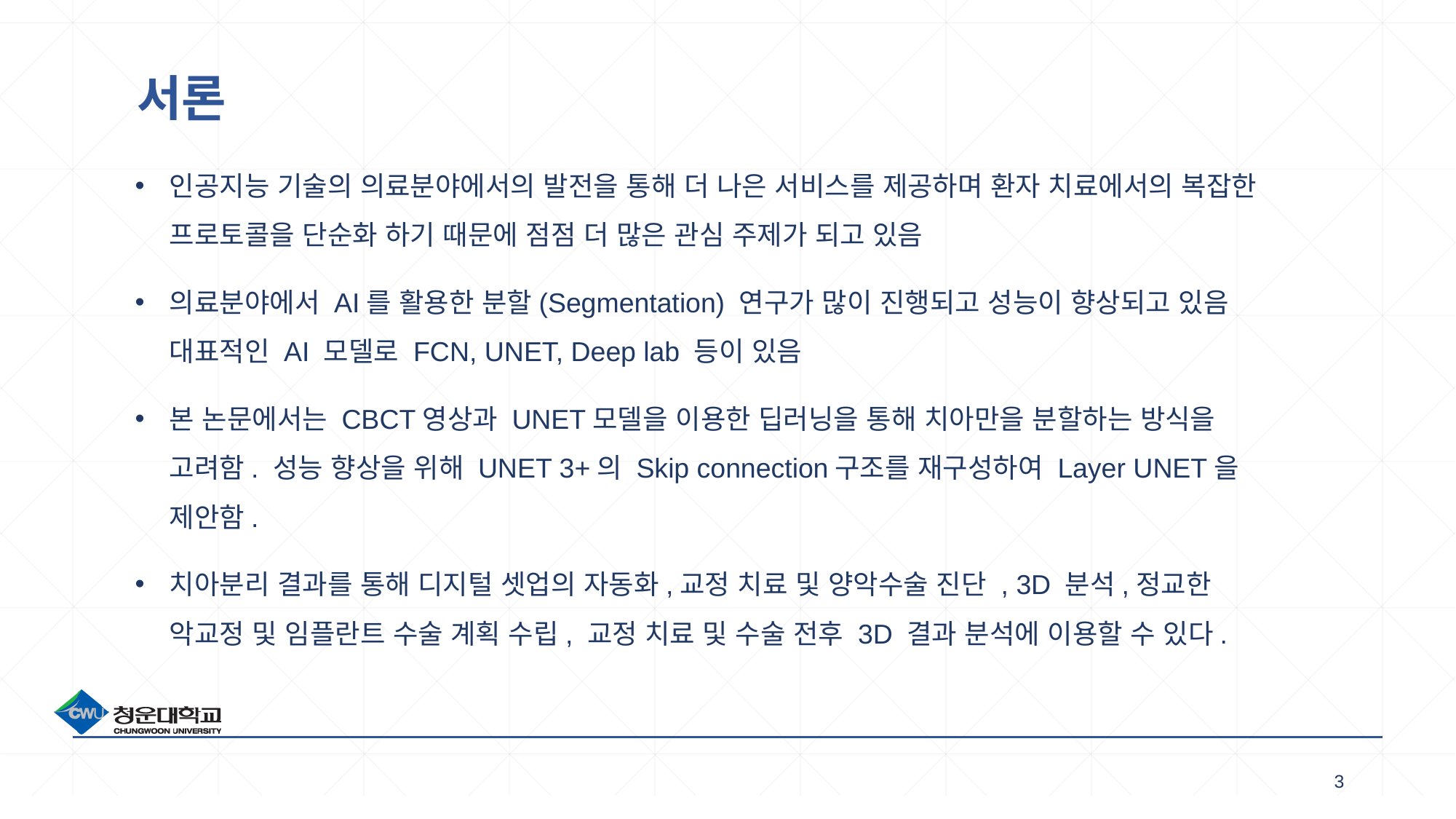

서론
인공지능 기술의 의료분야에서의 발전을 통해 더 나은 서비스를 제공하며 환자 치료에서의 복잡한 프로토콜을 단순화 하기 때문에 점점 더 많은 관심 주제가 되고 있음
의료분야에서 AI를 활용한 분할(Segmentation) 연구가 많이 진행되고 성능이 향상되고 있음 대표적인 AI 모델로 FCN, UNET, Deep lab 등이 있음
본 논문에서는 CBCT영상과 UNET모델을 이용한 딥러닝을 통해 치아만을 분할하는 방식을 고려함. 성능 향상을 위해 UNET 3+의 Skip connection구조를 재구성하여 Layer UNET을 제안함.
치아분리 결과를 통해 디지털 셋업의 자동화,교정 치료 및 양악수술 진단 , 3D 분석,정교한 악교정 및 임플란트 수술 계획 수립, 교정 치료 및 수술 전후 3D 결과 분석에 이용할 수 있다.
3